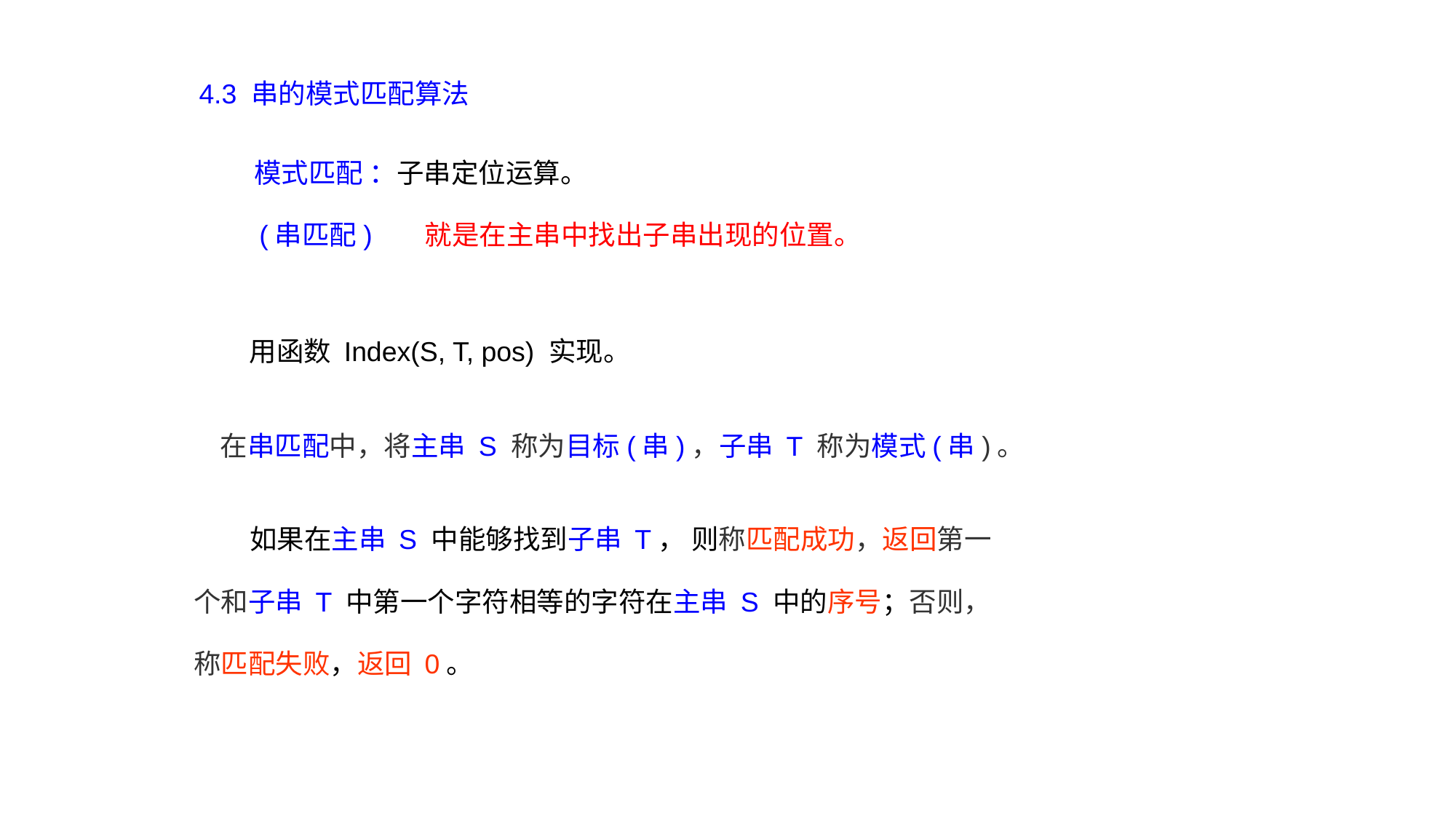

4.3 串的模式匹配算法
        模式匹配 ：子串定位运算。
        (串匹配)      就是在主串中找出子串出现的位置。
        用函数 Index(S, T, pos) 实现。
        在串匹配中，将主串 S 称为目标(串)，子串 T 称为模式(串)。
        如果在主串 S 中能够找到子串 T， 则称匹配成功，返回第一
个和子串 T 中第一个字符相等的字符在主串 S 中的序号；否则，
称匹配失败，返回 0。